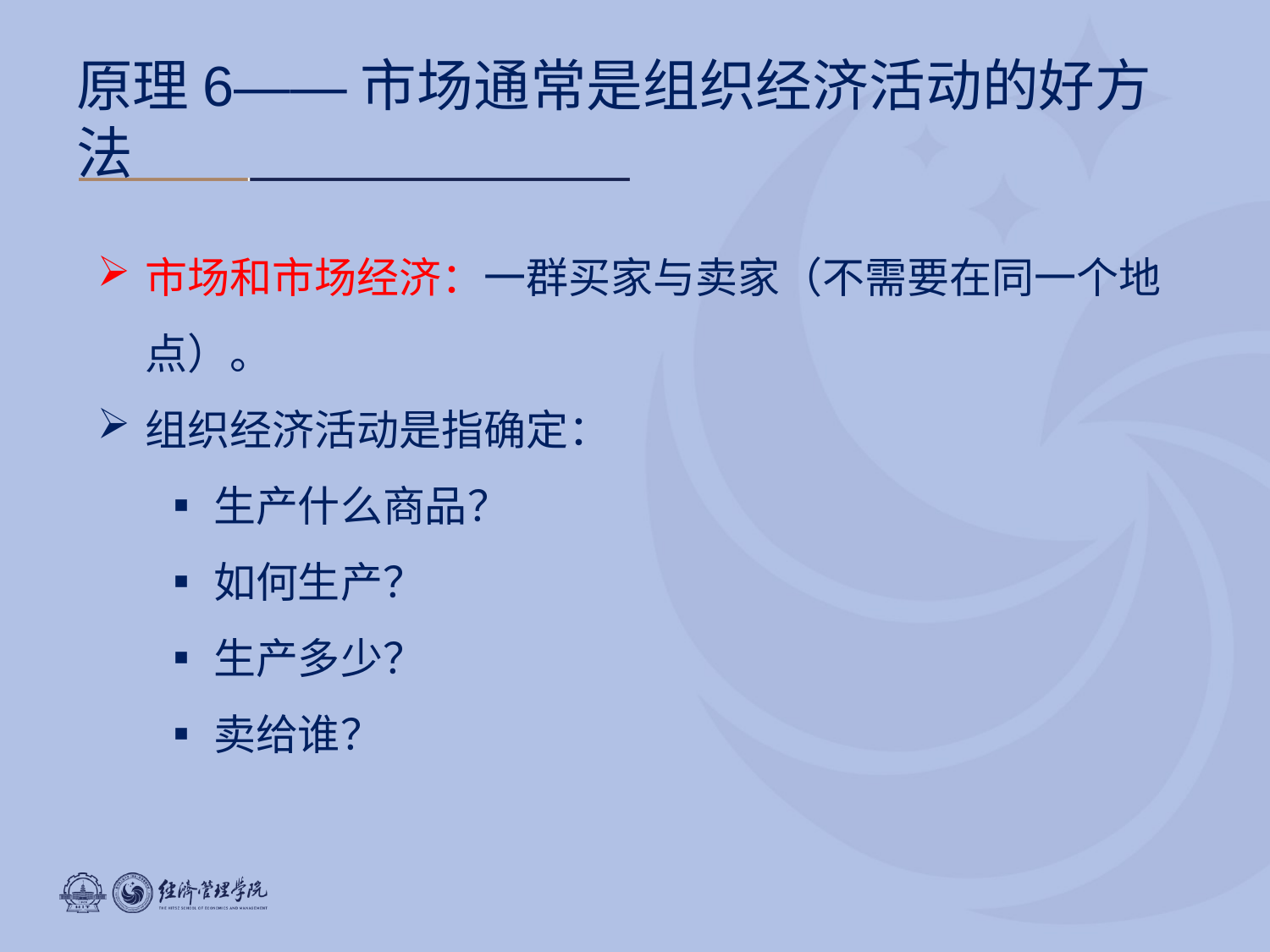

# 原理6——市场通常是组织经济活动的好方法
市场和市场经济：一群买家与卖家（不需要在同一个地点）。
组织经济活动是指确定：
▪生产什么商品？
▪如何生产？
▪生产多少？
▪卖给谁？